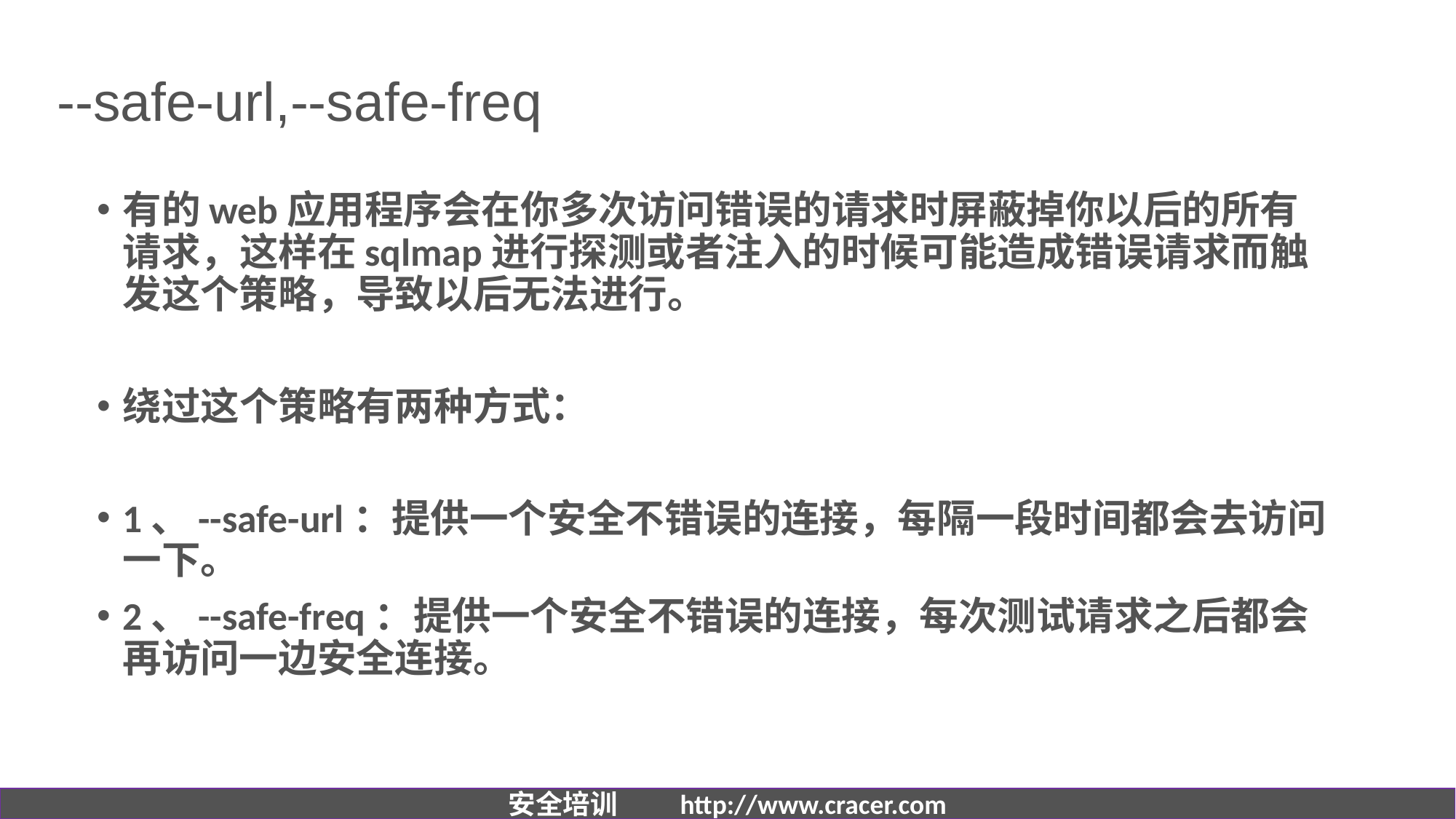

# --safe-url,--safe-freq
有的web应用程序会在你多次访问错误的请求时屏蔽掉你以后的所有请求，这样在sqlmap进行探测或者注入的时候可能造成错误请求而触发这个策略，导致以后无法进行。

绕过这个策略有两种方式：

1、--safe-url：提供一个安全不错误的连接，每隔一段时间都会去访问一下。
2、--safe-freq：提供一个安全不错误的连接，每次测试请求之后都会再访问一边安全连接。